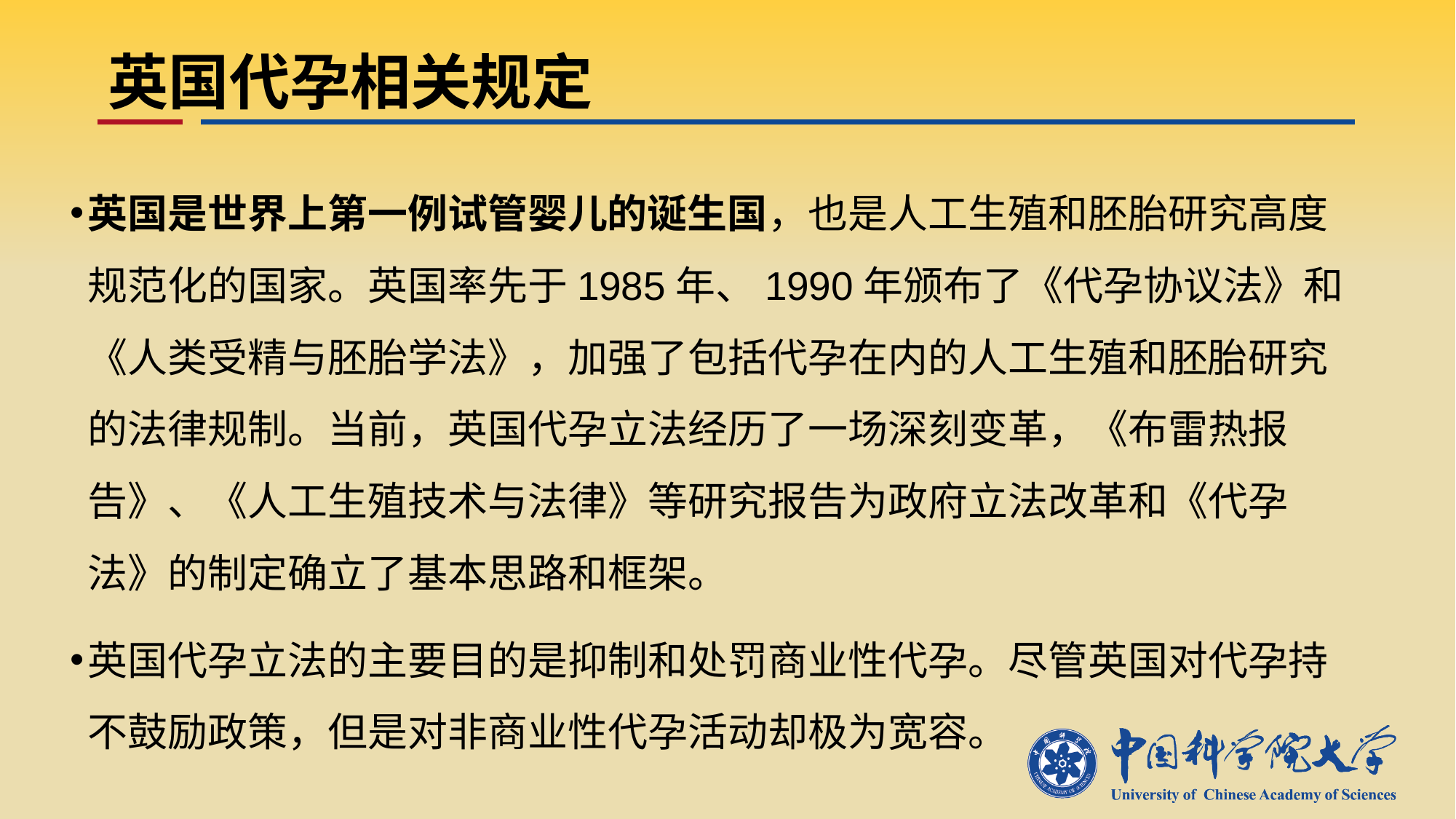

# 英国代孕相关规定
英国是世界上第一例试管婴儿的诞生国，也是人工生殖和胚胎研究高度规范化的国家。英国率先于1985年、1990年颁布了《代孕协议法》和《人类受精与胚胎学法》，加强了包括代孕在内的人工生殖和胚胎研究的法律规制。当前，英国代孕立法经历了一场深刻变革，《布雷热报告》、《人工生殖技术与法律》等研究报告为政府立法改革和《代孕法》的制定确立了基本思路和框架。
英国代孕立法的主要目的是抑制和处罚商业性代孕。尽管英国对代孕持不鼓励政策，但是对非商业性代孕活动却极为宽容。